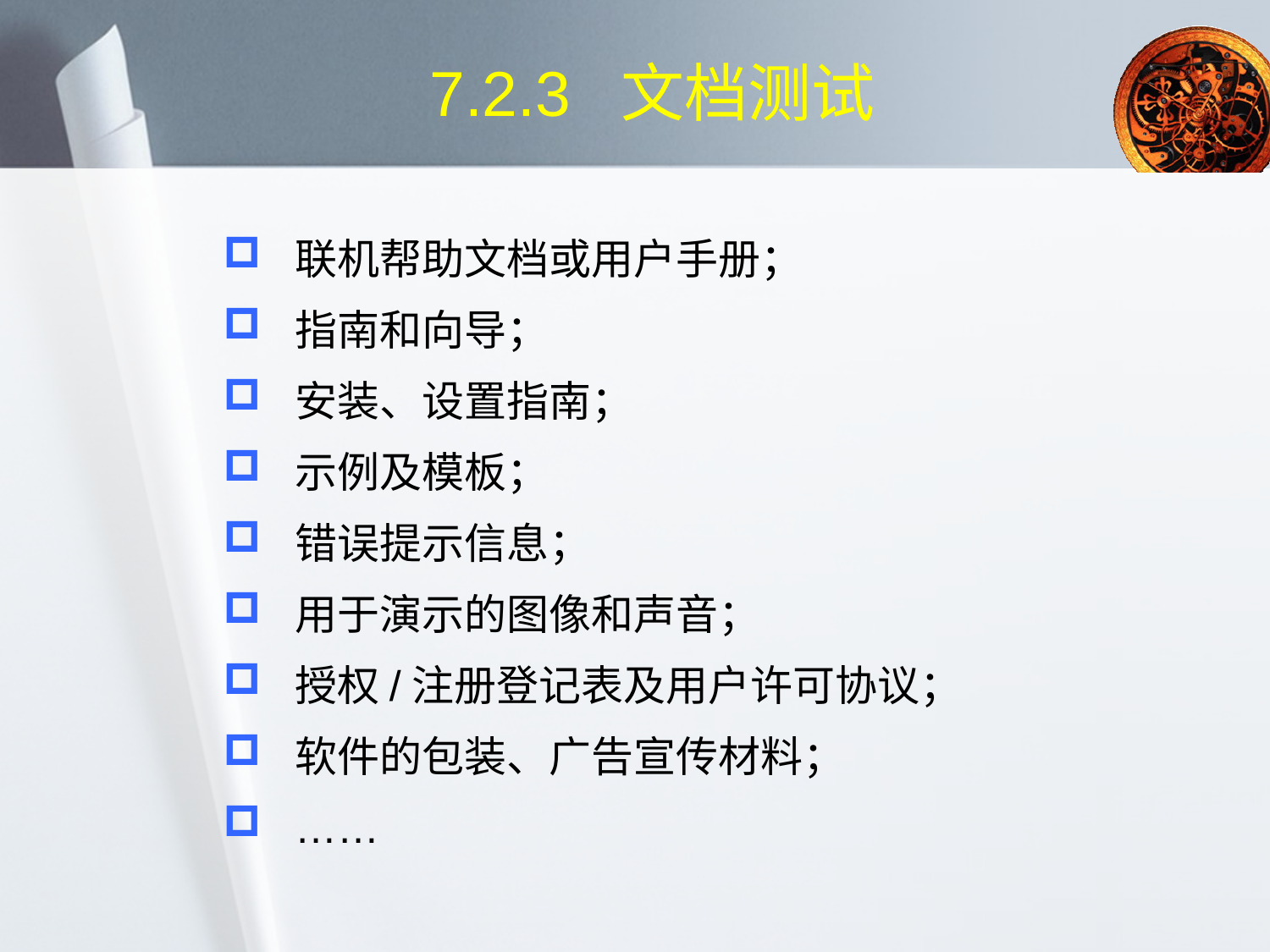

# 7.2.3  文档测试
联机帮助文档或用户手册；
指南和向导；
安装、设置指南；
示例及模板；
错误提示信息；
用于演示的图像和声音；
授权/注册登记表及用户许可协议；
软件的包装、广告宣传材料；
……